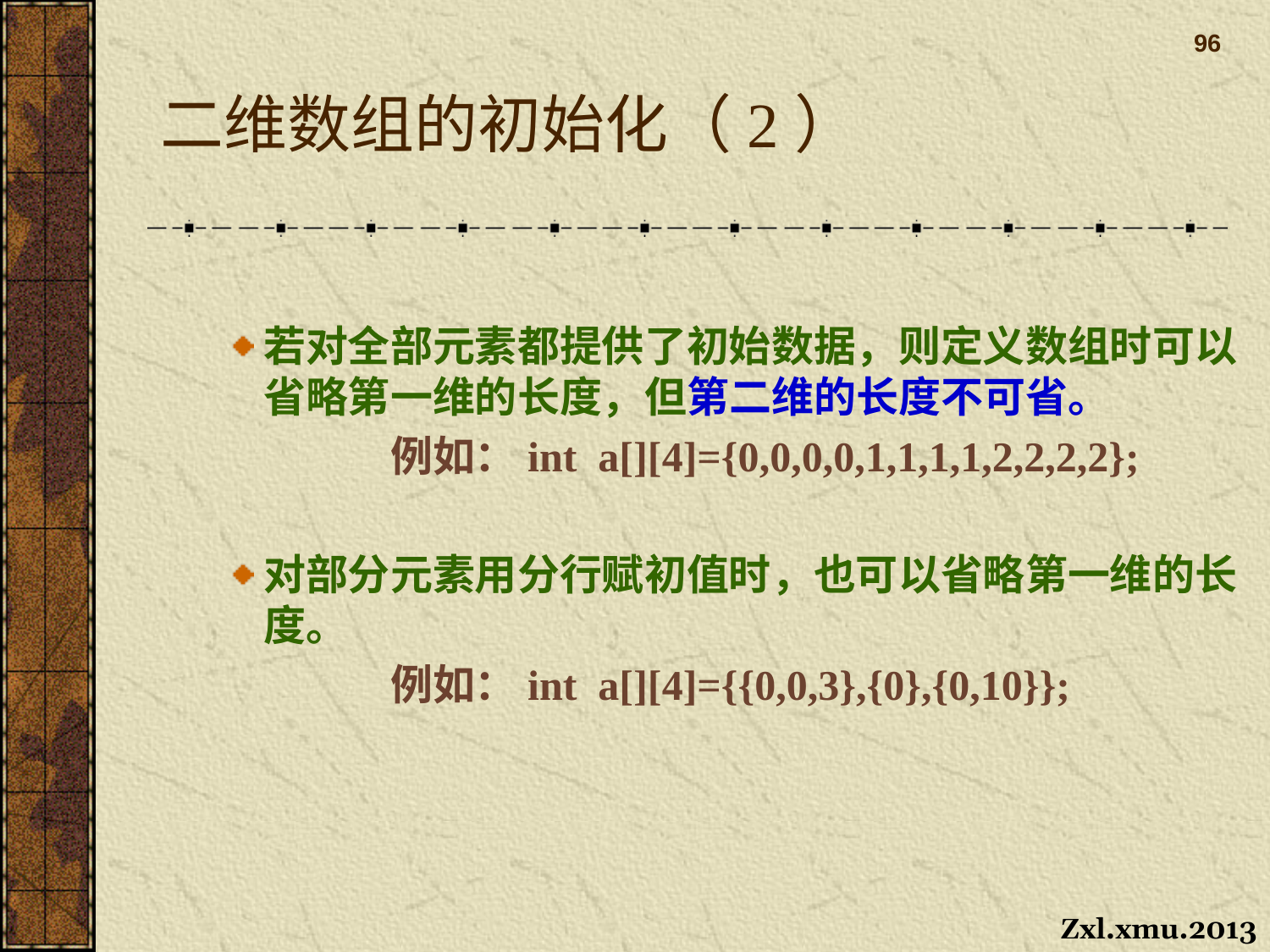

96
# 二维数组的初始化（2）

若对全部元素都提供了初始数据，则定义数组时可以省略第一维的长度，但第二维的长度不可省。
		例如：int  a[][4]={0,0,0,0,1,1,1,1,2,2,2,2};

对部分元素用分行赋初值时，也可以省略第一维的长度。
		例如：int  a[][4]={{0,0,3},{0},{0,10}};